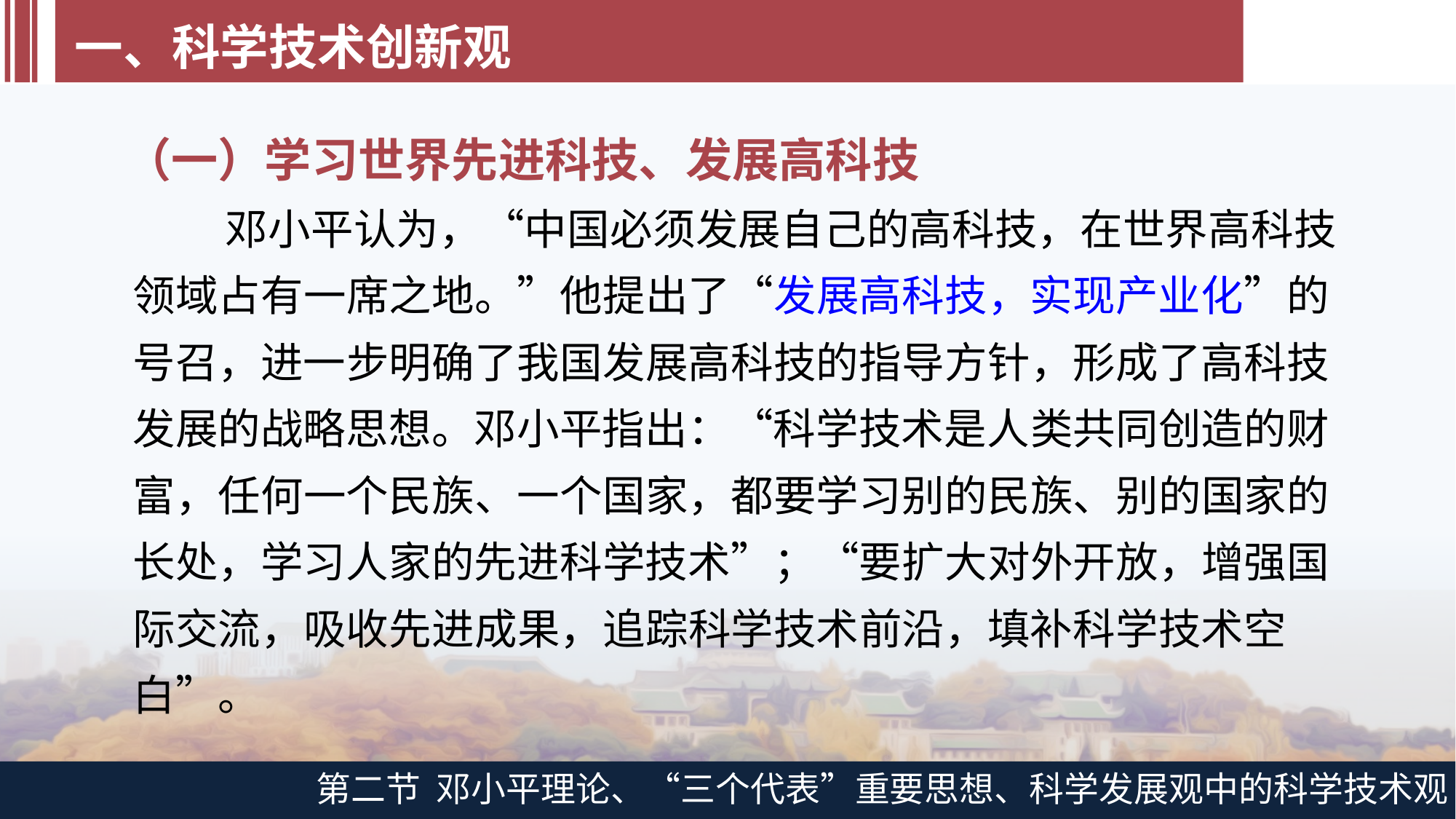

一、科学技术创新观
（一）学习世界先进科技、发展高科技
邓小平认为，“中国必须发展自己的高科技，在世界高科技领域占有一席之地。”他提出了“发展高科技，实现产业化”的号召，进一步明确了我国发展高科技的指导方针，形成了高科技发展的战略思想。邓小平指出：“科学技术是人类共同创造的财富，任何一个民族、一个国家，都要学习别的民族、别的国家的长处，学习人家的先进科学技术”；“要扩大对外开放，增强国际交流，吸收先进成果，追踪科学技术前沿，填补科学技术空白”。
第二节  邓小平理论、“三个代表”重要思想、科学发展观中的科学技术观